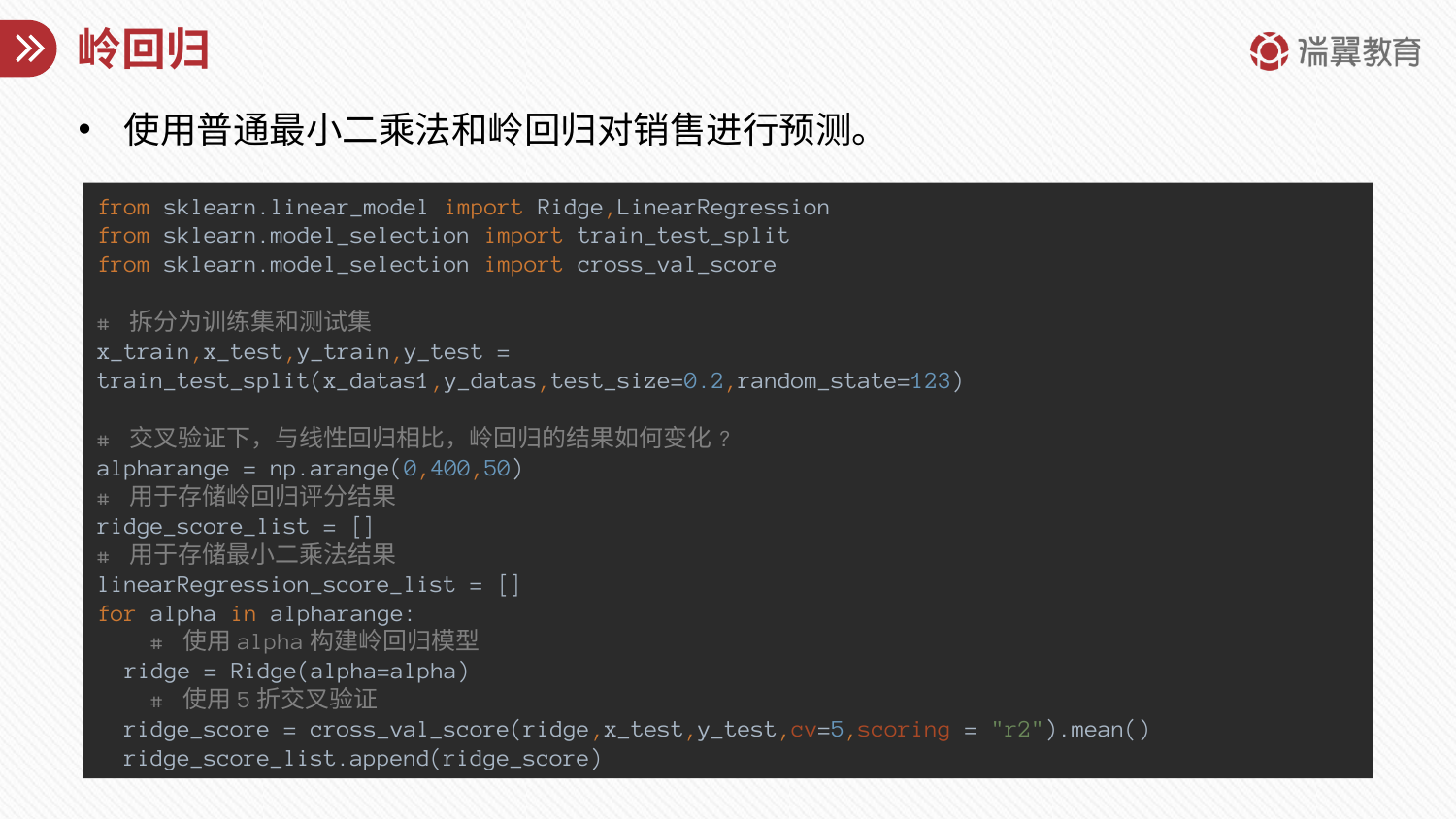

# 岭回归
使用普通最小二乘法和岭回归对销售进行预测。
from sklearn.linear_model import Ridge,LinearRegression
from sklearn.model_selection import train_test_split
from sklearn.model_selection import cross_val_score
# 拆分为训练集和测试集
x_train,x_test,y_train,y_test = train_test_split(x_datas1,y_datas,test_size=0.2,random_state=123)
# 交叉验证下，与线性回归相比，岭回归的结果如何变化?
alpharange = np.arange(0,400,50)
# 用于存储岭回归评分结果
ridge_score_list = []
# 用于存储最小二乘法结果
linearRegression_score_list = []
for alpha in alpharange:
    # 使用alpha构建岭回归模型
    ridge = Ridge(alpha=alpha)
    # 使用5折交叉验证
  ridge_score = cross_val_score(ridge,x_test,y_test,cv=5,scoring = "r2").mean()
  ridge_score_list.append(ridge_score)